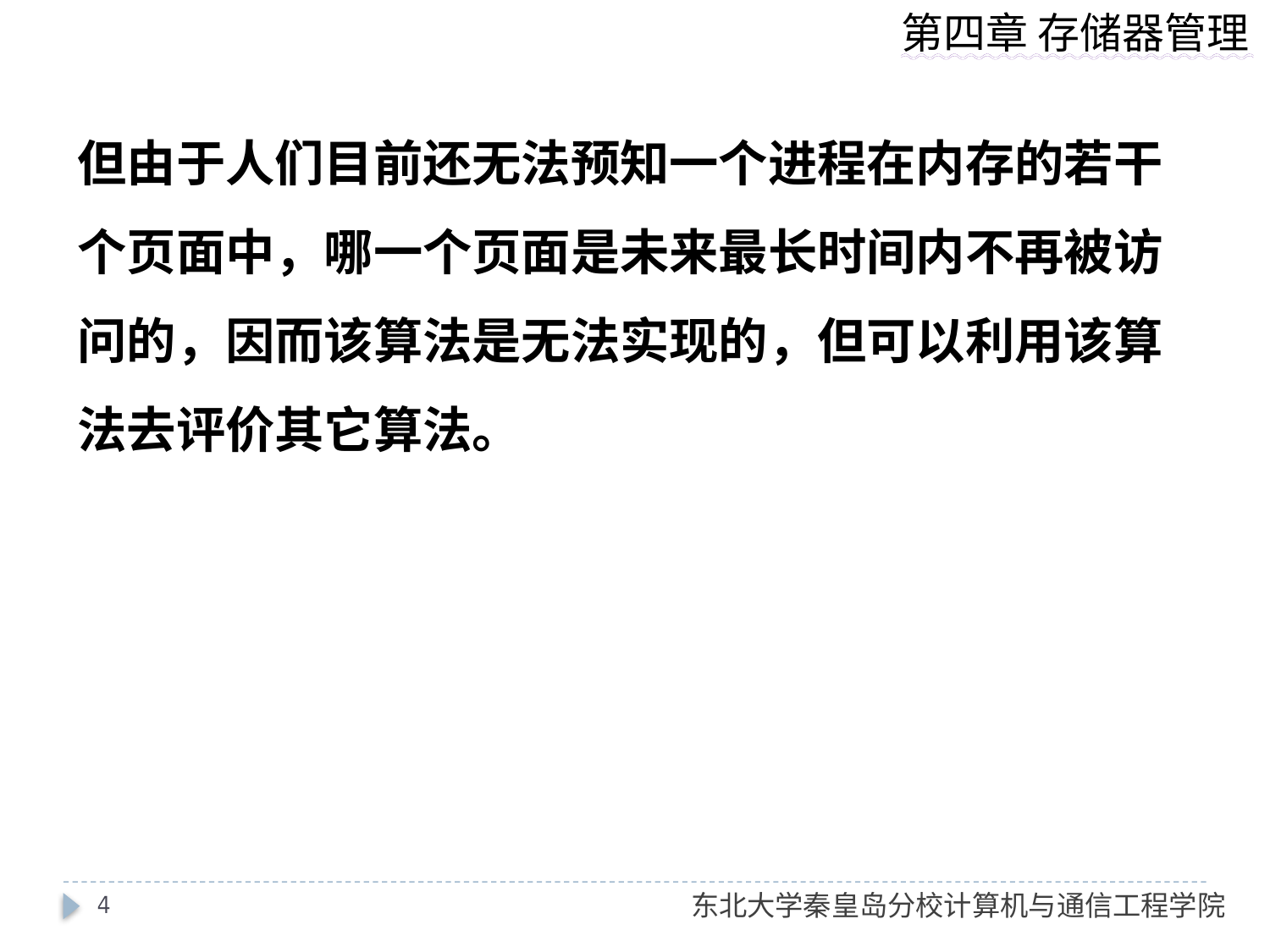

但由于人们目前还无法预知一个进程在内存的若干个页面中，哪一个页面是未来最长时间内不再被访问的，因而该算法是无法实现的，但可以利用该算法去评价其它算法。
4